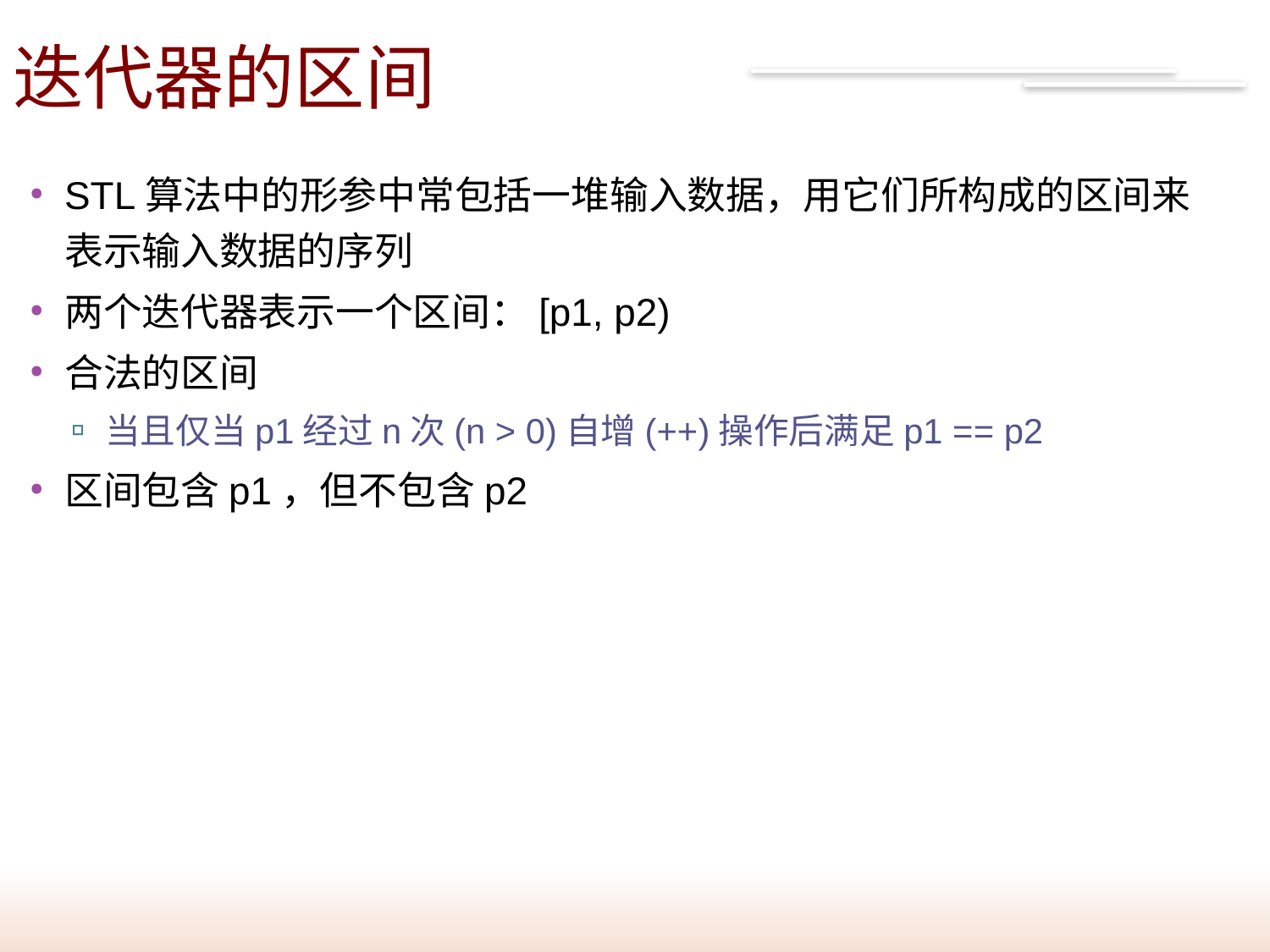

# 迭代器的区间
29
STL算法中的形参中常包括一堆输入数据，用它们所构成的区间来表示输入数据的序列
两个迭代器表示一个区间：[p1, p2)
合法的区间
当且仅当p1经过n次(n > 0)自增(++)操作后满足p1 == p2
区间包含p1，但不包含p2